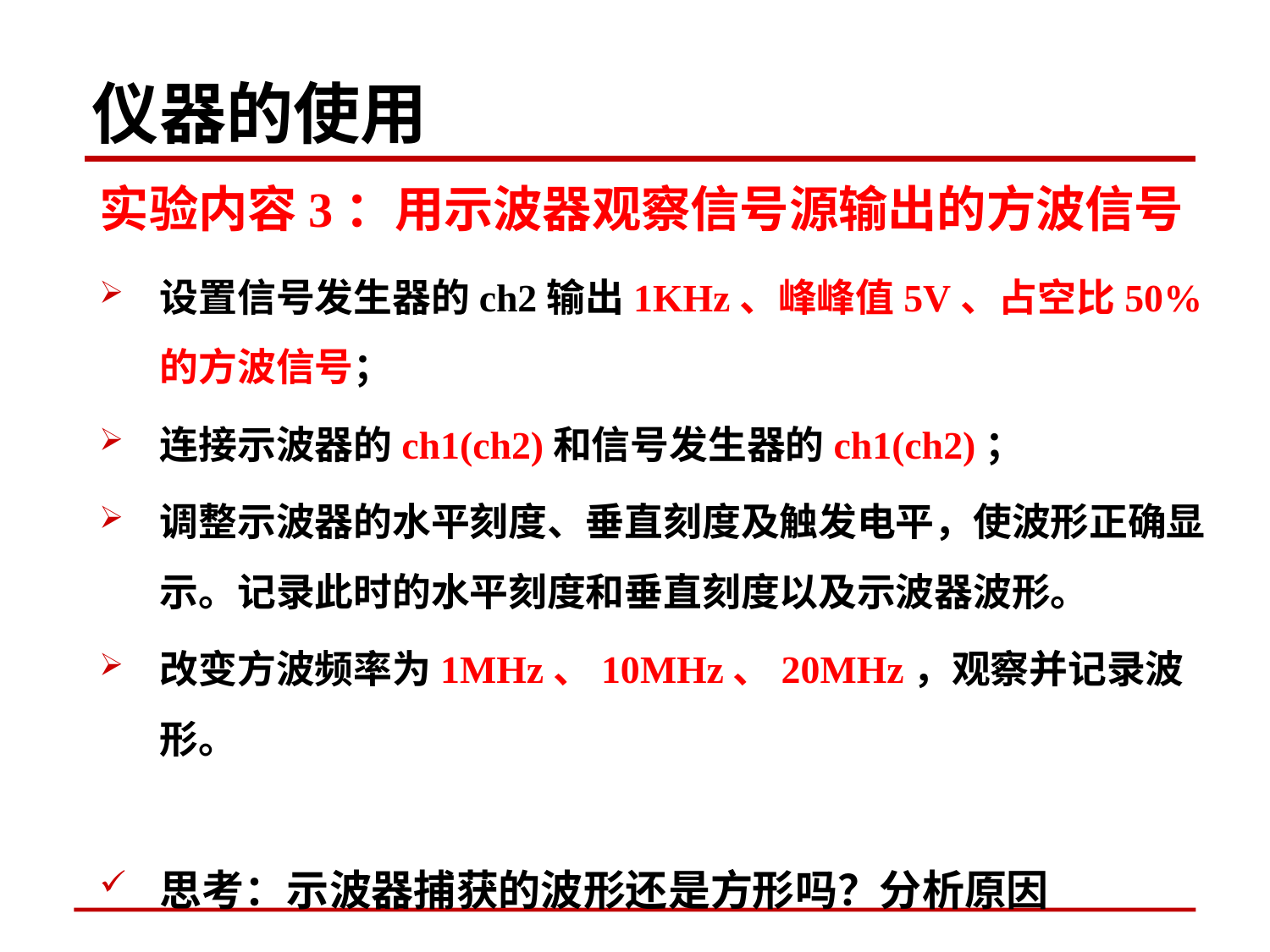

仪器的使用
# 实验内容3：用示波器观察信号源输出的方波信号
设置信号发生器的ch2输出1KHz、峰峰值5V、占空比50%的方波信号；
连接示波器的ch1(ch2)和信号发生器的ch1(ch2)；
调整示波器的水平刻度、垂直刻度及触发电平，使波形正确显示。记录此时的水平刻度和垂直刻度以及示波器波形。
改变方波频率为1MHz、10MHz、20MHz，观察并记录波形。

思考：示波器捕获的波形还是方形吗？分析原因